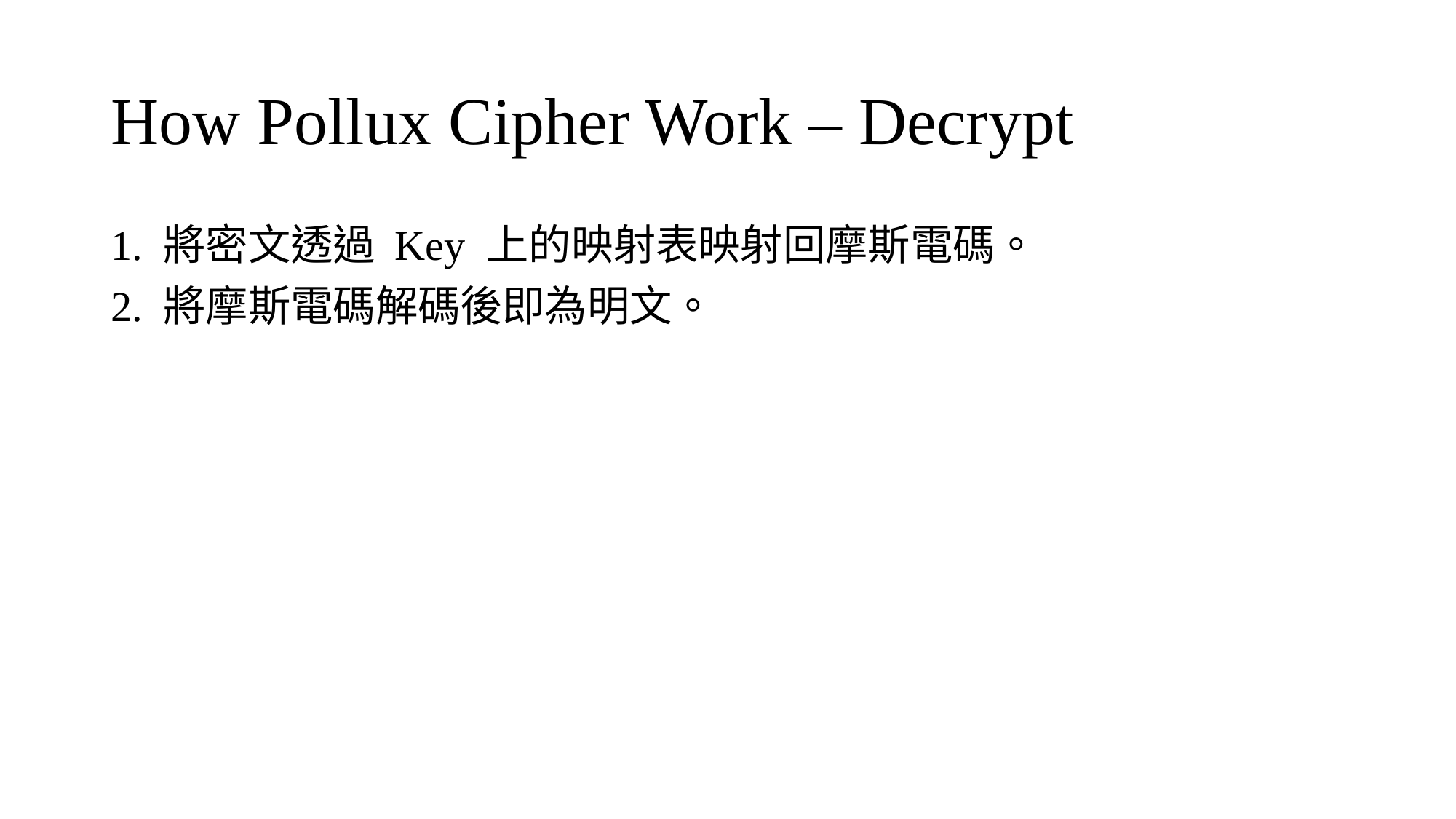

# How Pollux Cipher Work – Decrypt
1. 將密文透過 Key 上的映射表映射回摩斯電碼。
2. 將摩斯電碼解碼後即為明文。